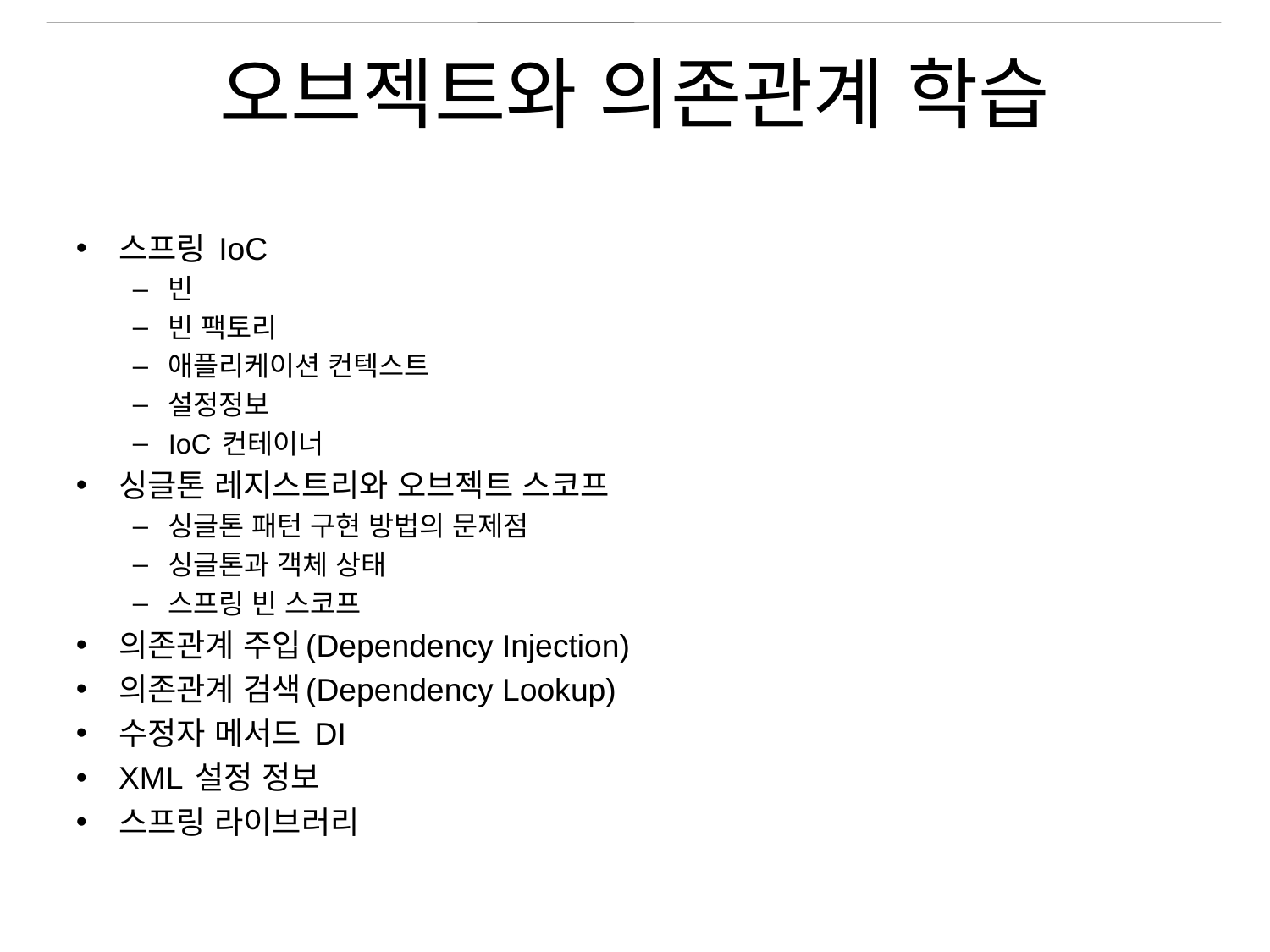

# 오브젝트와 의존관계 학습
스프링 IoC
빈
빈 팩토리
애플리케이션 컨텍스트
설정정보
IoC 컨테이너
싱글톤 레지스트리와 오브젝트 스코프
싱글톤 패턴 구현 방법의 문제점
싱글톤과 객체 상태
스프링 빈 스코프
의존관계 주입(Dependency Injection)
의존관계 검색(Dependency Lookup)
수정자 메서드 DI
XML 설정 정보
스프링 라이브러리